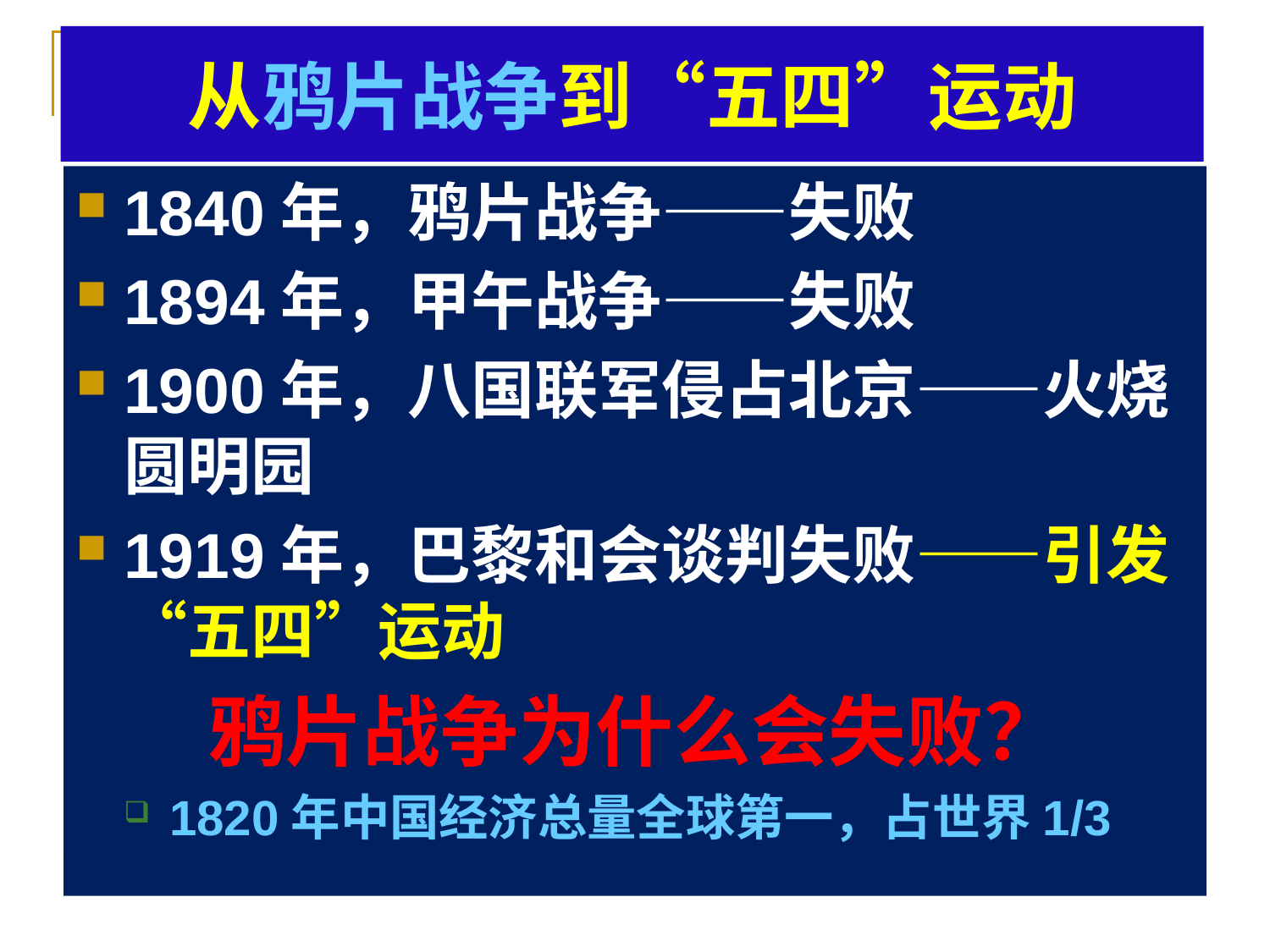

# 从鸦片战争到“五四”运动
1840年，鸦片战争——失败
1894年，甲午战争——失败
1900年，八国联军侵占北京——火烧圆明园
1919年，巴黎和会谈判失败——引发“五四”运动
鸦片战争为什么会失败？
1820年中国经济总量全球第一，占世界1/3

2